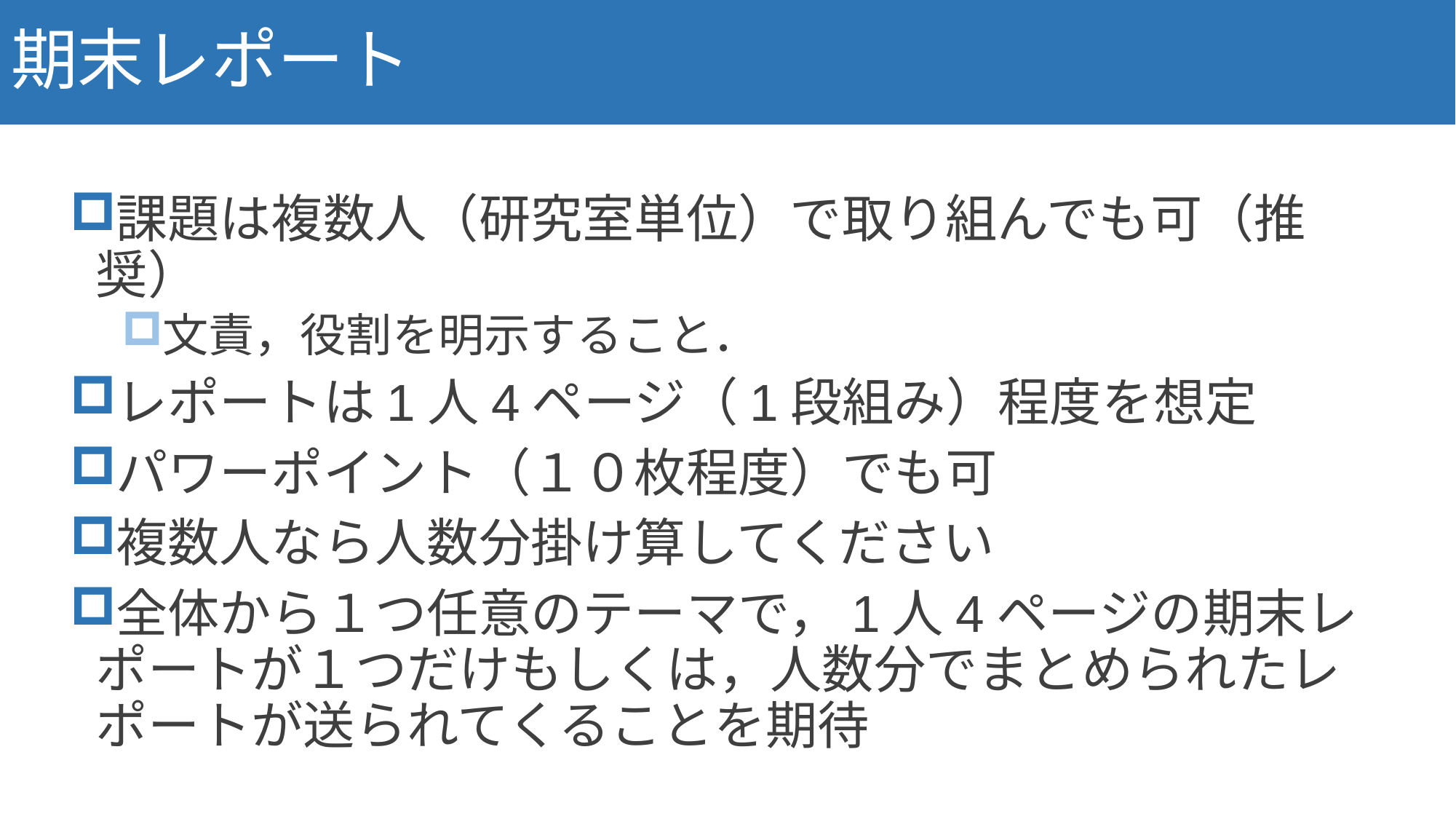

# 期末レポート
7
課題は複数人（研究室単位）で取り組んでも可（推奨）
文責，役割を明示すること．
レポートは1人4ページ（1段組み）程度を想定
パワーポイント（１０枚程度）でも可
複数人なら人数分掛け算してください
全体から１つ任意のテーマで，1人4ページの期末レポートが１つだけもしくは，人数分でまとめられたレポートが送られてくることを期待